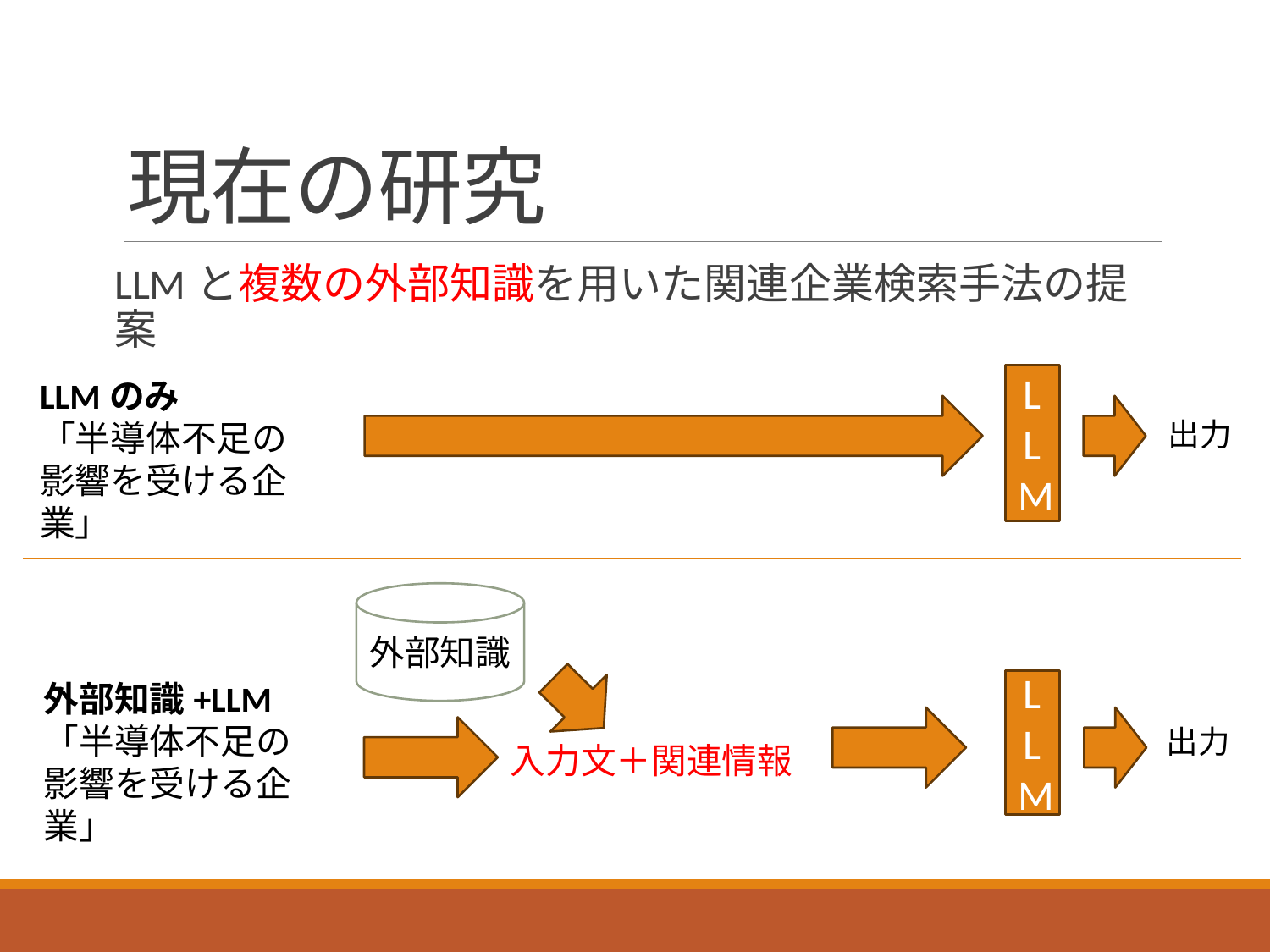

# 現在の研究
LLMと複数の外部知識を用いた関連企業検索手法の提案

L
L
M
LLMのみ
「半導体不足の
影響を受ける企業」

出力
外部知識

外部知識+LLM
「半導体不足の
影響を受ける企業」
L
L
M

出力

入力文＋関連情報